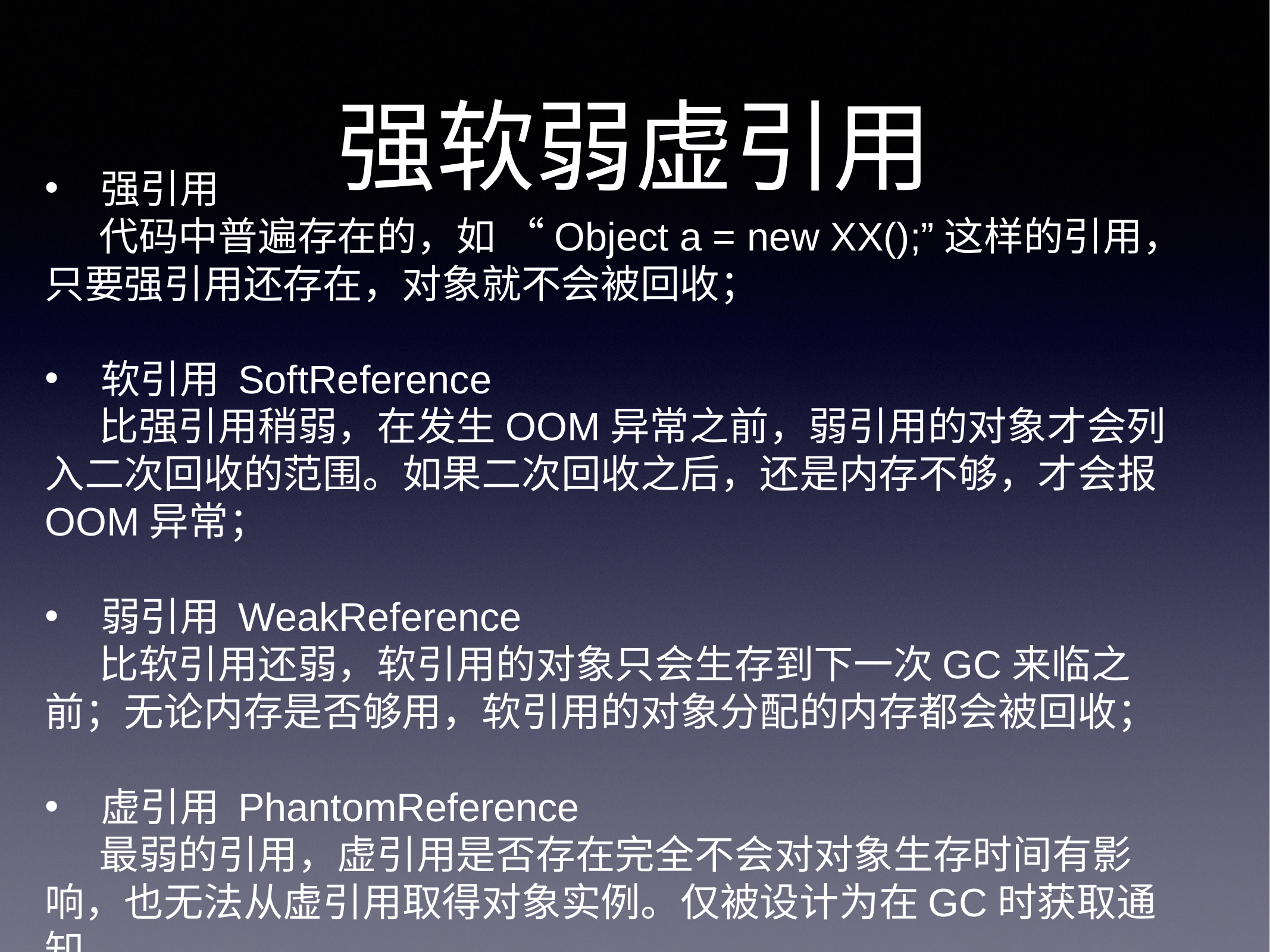

# 强软弱虚引用
强引用
     代码中普遍存在的，如 “Object a = new XX();”这样的引用，只要强引用还存在，对象就不会被回收；

软引用 SoftReference
     比强引用稍弱，在发生OOM异常之前，弱引用的对象才会列入二次回收的范围。如果二次回收之后，还是内存不够，才会报OOM异常；

弱引用 WeakReference
     比软引用还弱，软引用的对象只会生存到下一次GC来临之前；无论内存是否够用，软引用的对象分配的内存都会被回收；

虚引用 PhantomReference
     最弱的引用，虚引用是否存在完全不会对对象生存时间有影响，也无法从虚引用取得对象实例。仅被设计为在GC时获取通知